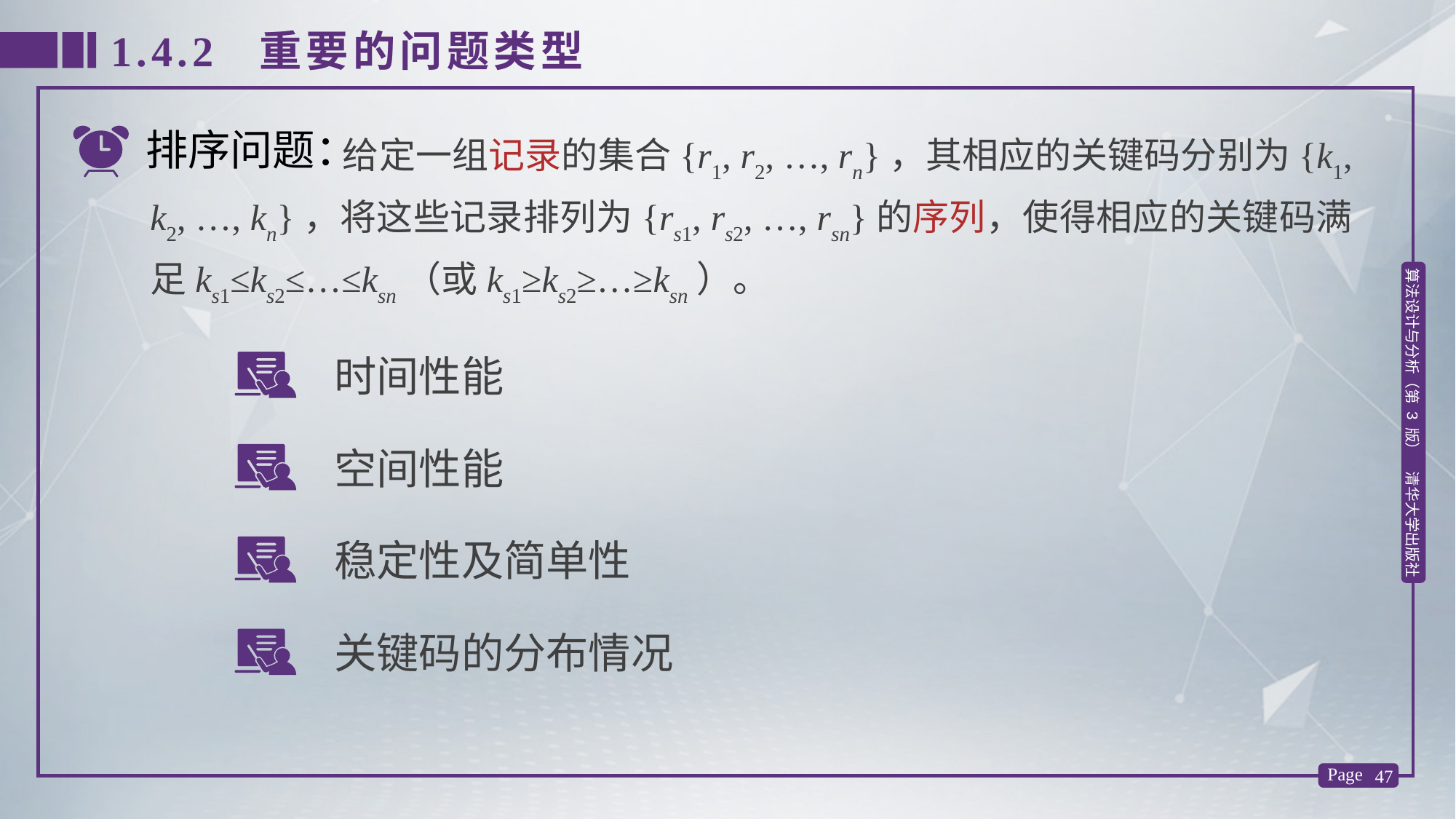

1.4.2  重要的问题类型
排序问题：
                   给定一组记录的集合{r1, r2, …, rn}，其相应的关键码分别为{k1, k2, …, kn}，将这些记录排列为{rs1, rs2, …, rsn}的序列，使得相应的关键码满足ks1≤ks2≤…≤ksn（或ks1≥ks2≥…≥ksn）。

时间性能

空间性能

稳定性及简单性

关键码的分布情况